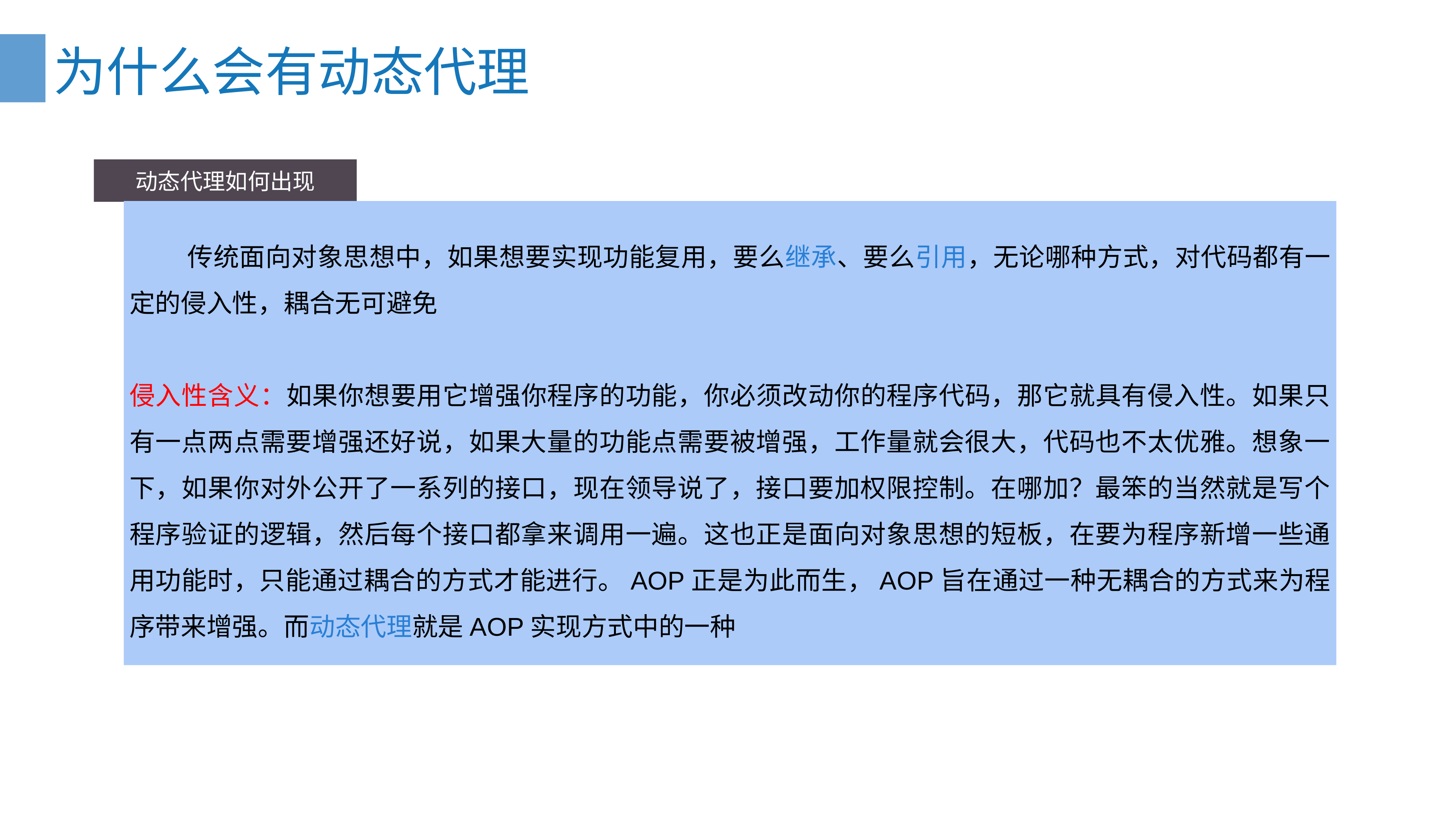

为什么会有动态代理
动态代理如何出现

	传统面向对象思想中，如果想要实现功能复用，要么继承、要么引用，无论哪种方式，对代码都有一定的侵入性，耦合无可避免

侵入性含义：如果你想要用它增强你程序的功能，你必须改动你的程序代码，那它就具有侵入性。如果只有一点两点需要增强还好说，如果大量的功能点需要被增强，工作量就会很大，代码也不太优雅。想象一下，如果你对外公开了一系列的接口，现在领导说了，接口要加权限控制。在哪加？最笨的当然就是写个程序验证的逻辑，然后每个接口都拿来调用一遍。这也正是面向对象思想的短板，在要为程序新增一些通用功能时，只能通过耦合的方式才能进行。AOP正是为此而生，AOP旨在通过一种无耦合的方式来为程序带来增强。而动态代理就是AOP实现方式中的一种